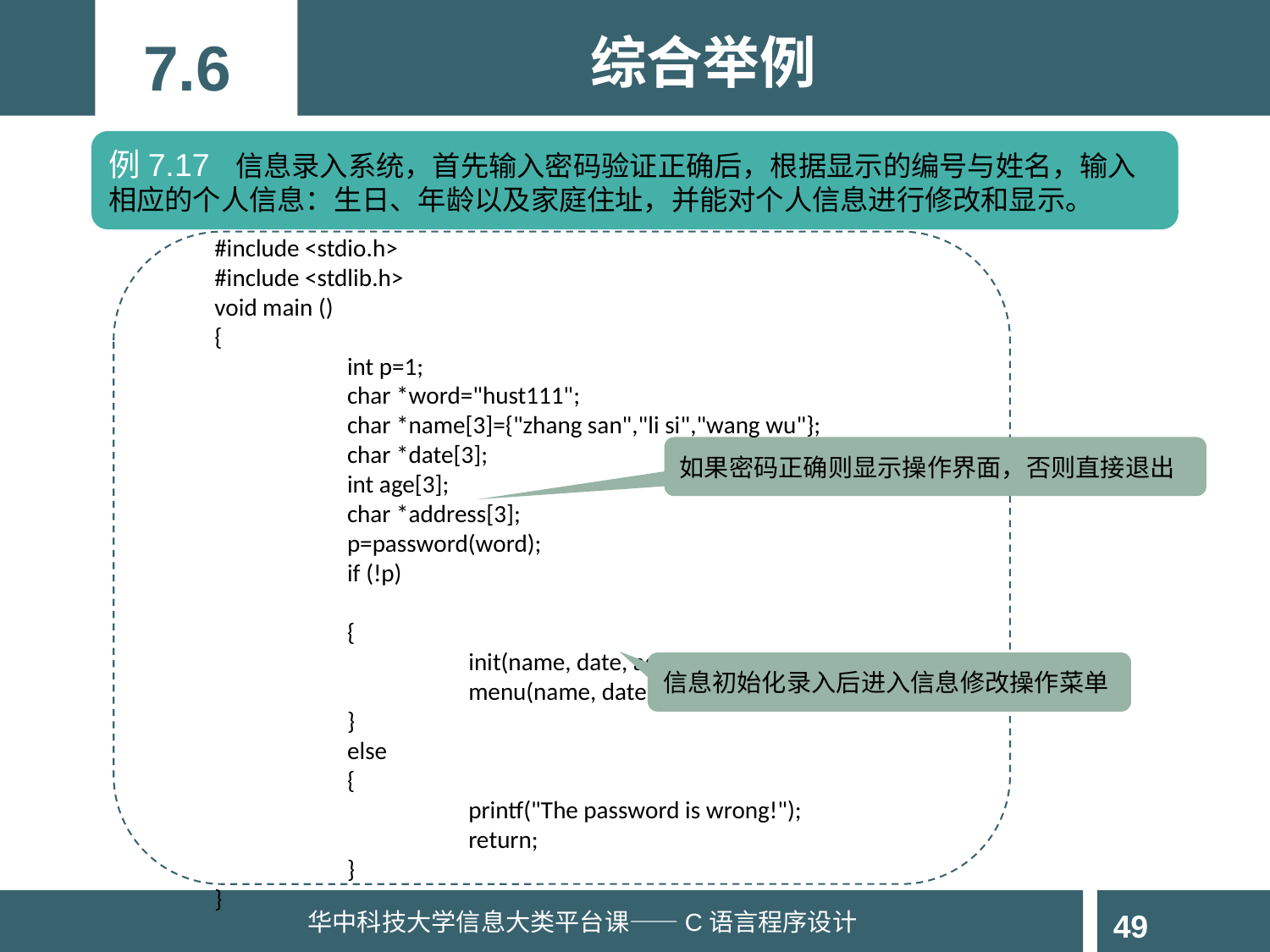

综合举例
7.6
例7.17	信息录入系统，首先输入密码验证正确后，根据显示的编号与姓名，输入相应的个人信息：生日、年龄以及家庭住址，并能对个人信息进行修改和显示。
     #include <stdio.h>
     #include <stdlib.h>
     void main ()
     {
	      int p=1;
	      char *word="hust111";
	      char *name[3]={"zhang san","li si","wang wu"};
	      char *date[3];
	      int age[3];
	      char *address[3];
	      p=password(word);
	      if (!p)
	      {
		     init(name, date, age, address);
		     menu(name, date, age, address);
	      }
	      else
	      {
		     printf("The password is wrong!");
		     return;
	      }
     }

如果密码正确则显示操作界面，否则直接退出
信息初始化录入后进入信息修改操作菜单